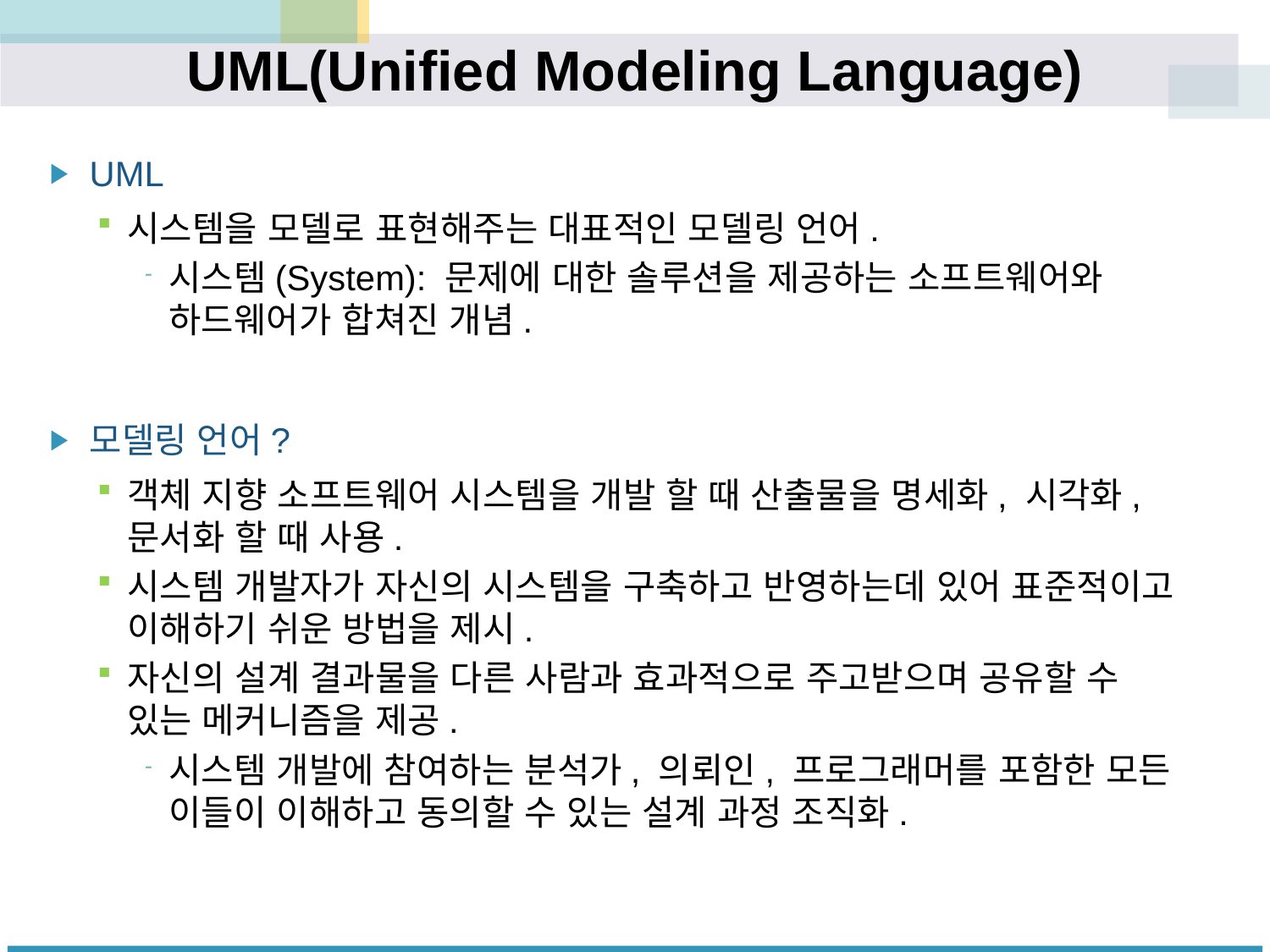

# UML(Unified Modeling Language)
UML
시스템을 모델로 표현해주는 대표적인 모델링 언어.
시스템(System): 문제에 대한 솔루션을 제공하는 소프트웨어와 하드웨어가 합쳐진 개념.

모델링 언어?
객체 지향 소프트웨어 시스템을 개발 할 때 산출물을 명세화, 시각화, 문서화 할 때 사용.
시스템 개발자가 자신의 시스템을 구축하고 반영하는데 있어 표준적이고 이해하기 쉬운 방법을 제시.
자신의 설계 결과물을 다른 사람과 효과적으로 주고받으며 공유할 수 있는 메커니즘을 제공.
시스템 개발에 참여하는 분석가, 의뢰인, 프로그래머를 포함한 모든 이들이 이해하고 동의할 수 있는 설계 과정 조직화.